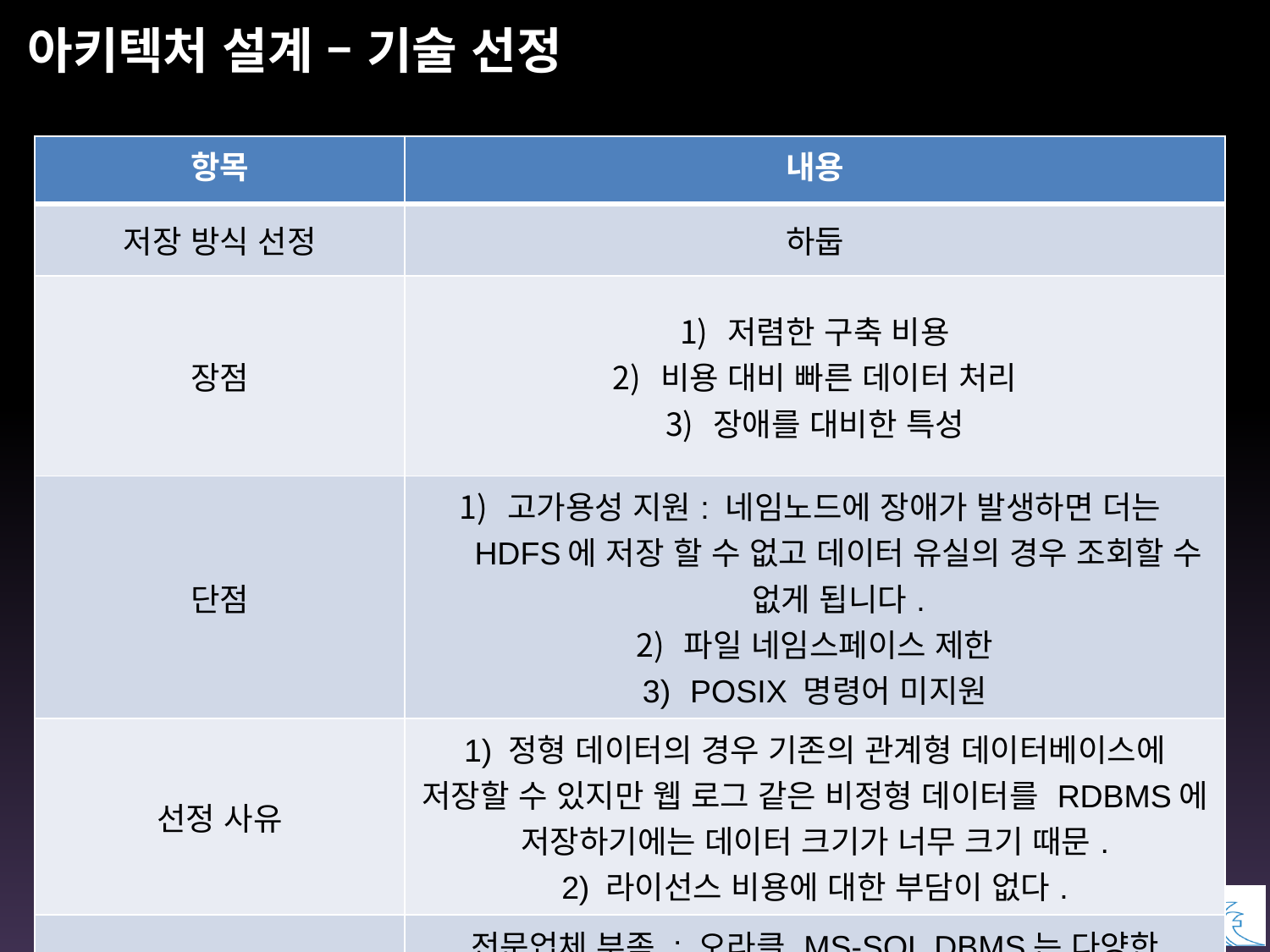

# 아키텍처 설계 – 기술 선정
| 항목 | 내용 |
| --- | --- |
| 저장 방식 선정 | 하둡 |
| 장점 | 저렴한 구축 비용 비용 대비 빠른 데이터 처리 장애를 대비한 특성 |
| 단점 | 고가용성 지원: 네임노드에 장애가 발생하면 더는HDFS에 저장 할 수 없고 데이터 유실의 경우 조회할 수 없게 됩니다. 파일 네임스페이스 제한 POSIX 명령어 미지원 |
| 선정 사유 | 1) 정형 데이터의 경우 기존의 관계형 데이터베이스에 저장할 수 있지만 웹 로그 같은 비정형 데이터를 RDBMS에 저장하기에는 데이터 크기가 너무 크기 때문. 2) 라이선스 비용에 대한 부담이 없다. |
| 제약 사항 | 전문업체 부족 : 오라클,MS-SQL,DBMS는 다양한 유지보수업체가 있지만 국내에는 하둡과 관련된 업체가 적다. |
6